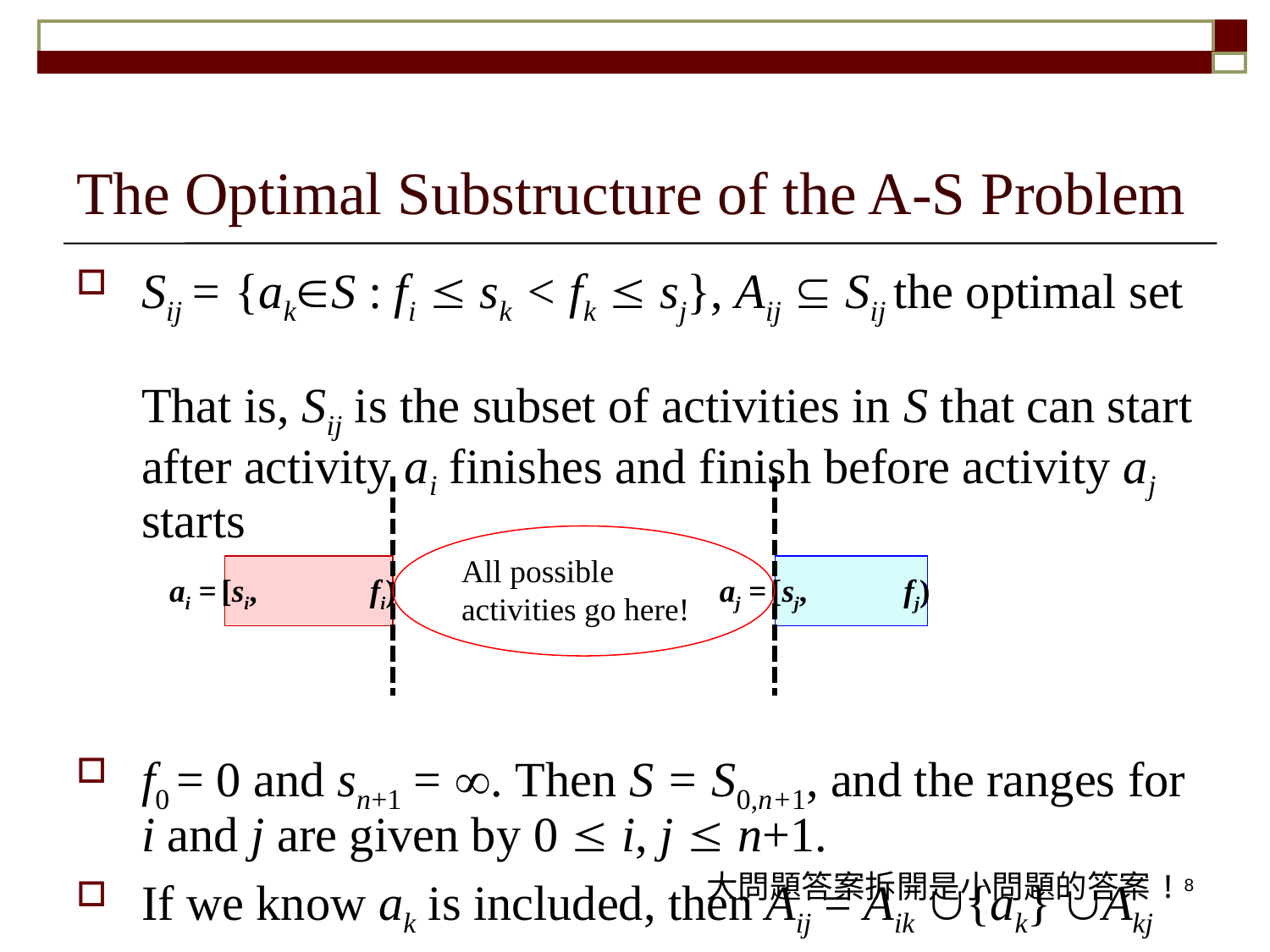

# The Optimal Substructure of the A-S Problem
Sij = {ak∈S : fi ≤ sk < fk ≤ sj}, Aij ⊆ Sij the optimal set
That is, Sij is the subset of activities in S that can start after activity ai finishes and finish before activity aj starts

f0 = 0 and sn+1 = ∞. Then S = S0,n+1, and the ranges for i and j are given by 0 ≤ i, j ≤ n+1.
If we know ak is included, then Aij = Aik ∪{ak} ∪Akj

ai = [si,              fi)
All possible
activities go here!

aj = [sj,            fj)

大問題答案拆開是小問題的答案!
8